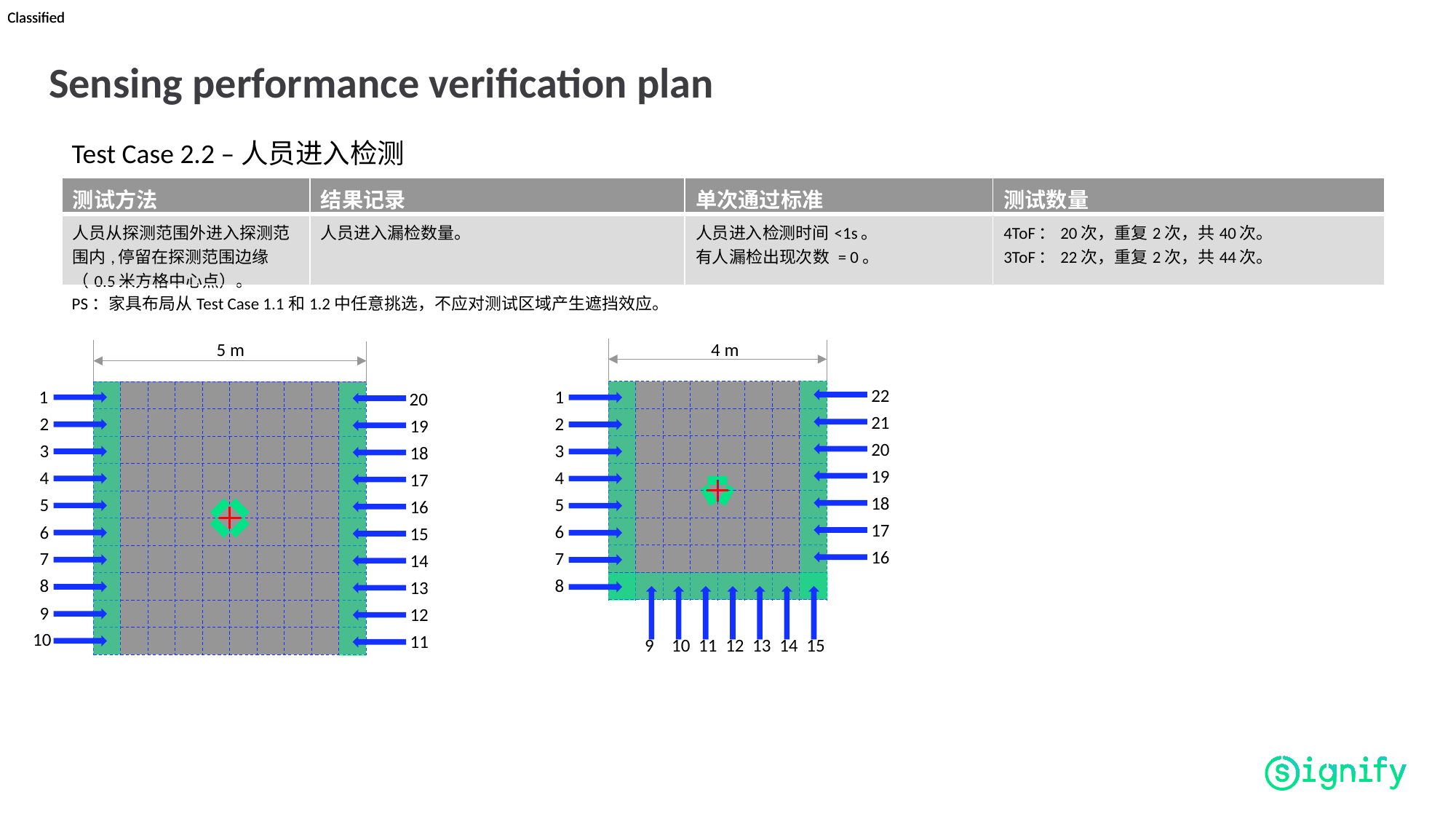

# Sensing performance verification plan
Test Case 2.2 –人员进入检测

| 测试方法 | 结果记录 | 单次通过标准 | 测试数量 |
| --- | --- | --- | --- |
| 人员从探测范围外进入探测范围内,停留在探测范围边缘（0.5米方格中心点）。 | 人员进入漏检数量。 | 人员进入检测时间<1s。 有人漏检出现次数 = 0。 | 4ToF：20次，重复2次，共40次。 3ToF：22次，重复2次，共44次。 |
PS：家具布局从Test Case 1.1和1.2中任意挑选，不应对测试区域产生遮挡效应。
5 m
4 m

22

1
1
20

21
2
2
19

20
3
3
18

19
4
4
17

18
5
5
16

17
6
6
15

16
7
7
14

8
8
13

9
12

10
11
9
10
11
12
13
14
15